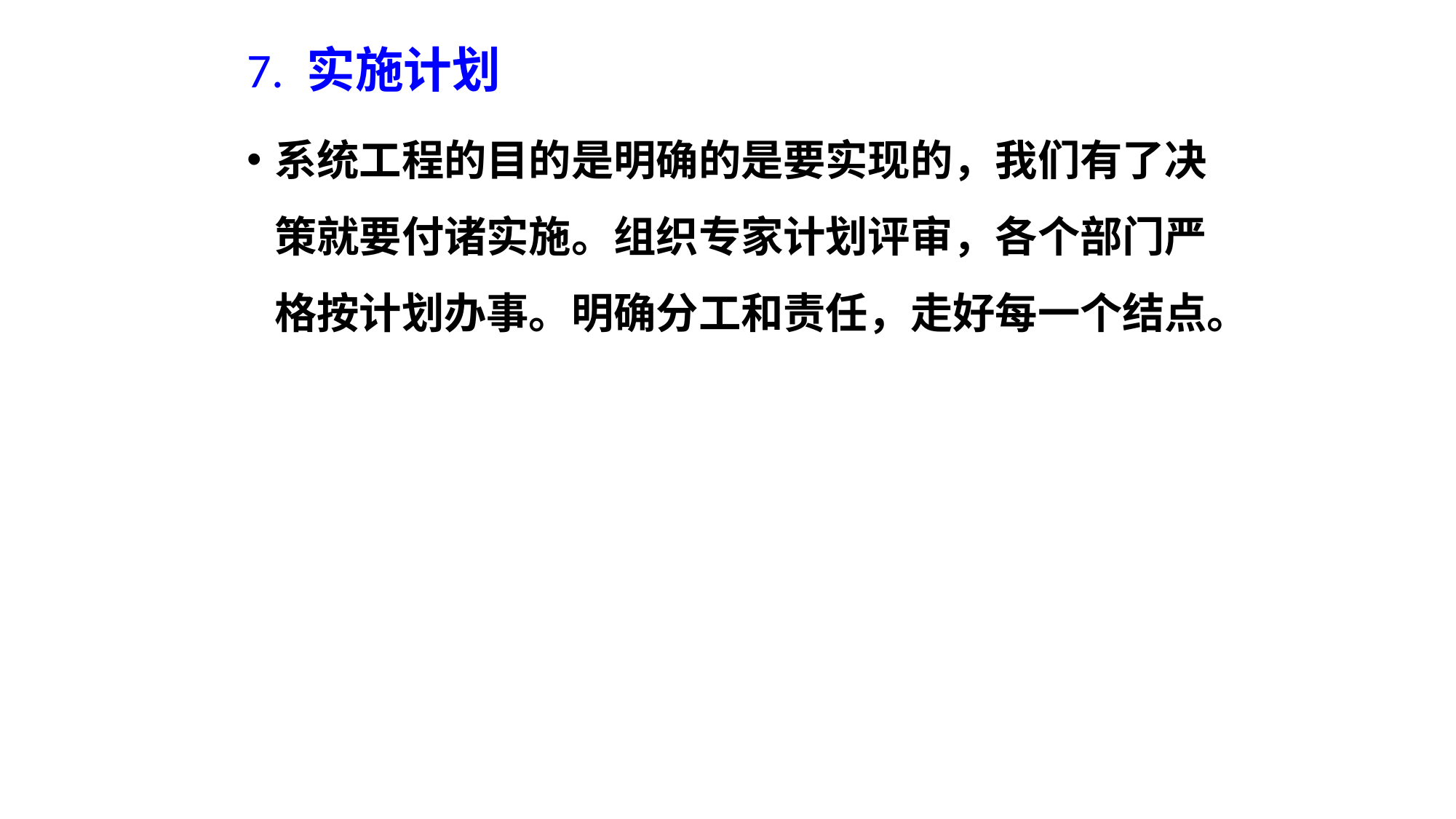

# 7. 实施计划
系统工程的目的是明确的是要实现的，我们有了决策就要付诸实施。组织专家计划评审，各个部门严格按计划办事。明确分工和责任，走好每一个结点。